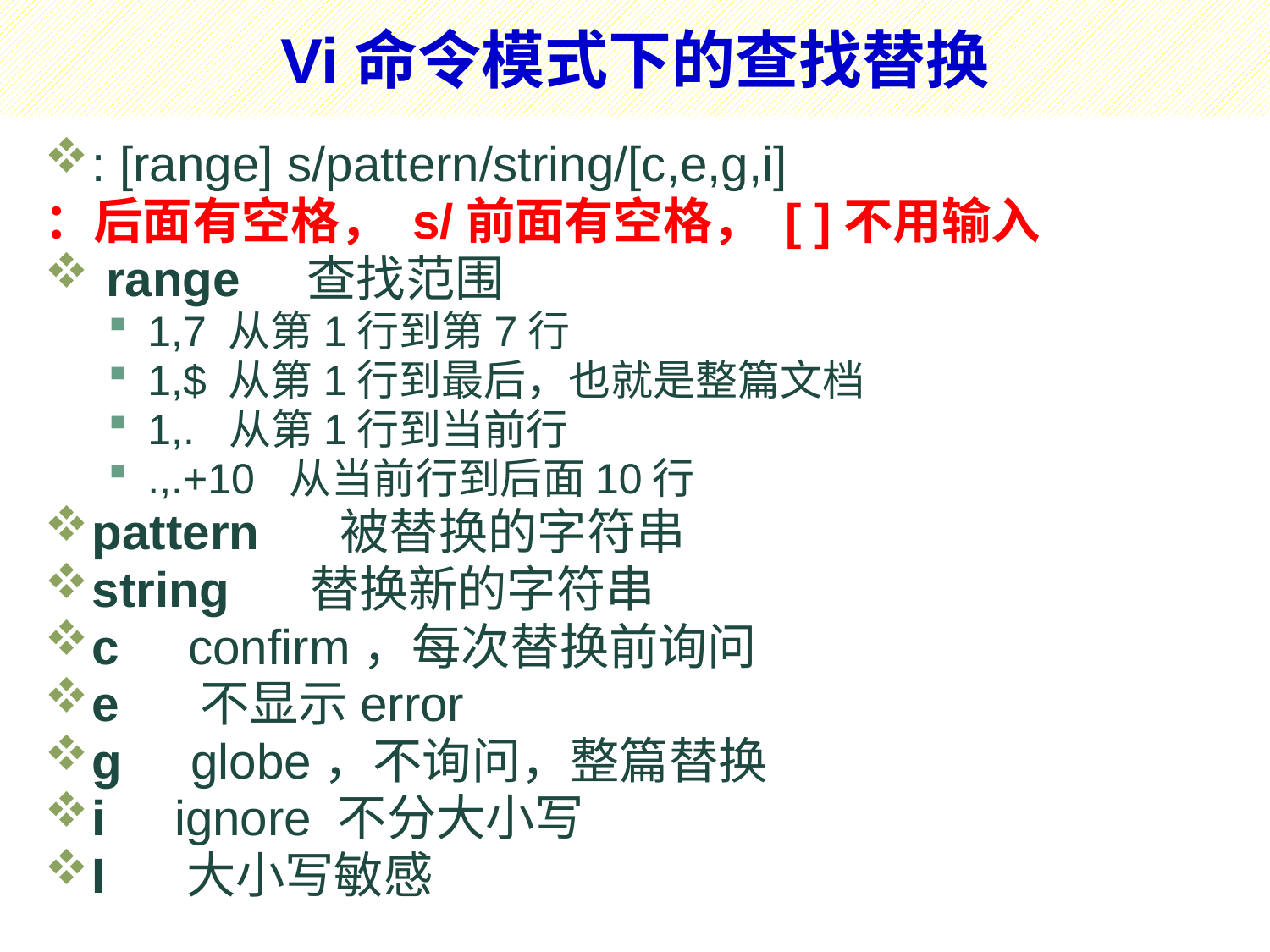

# Vi命令模式下的查找替换
: [range] s/pattern/string/[c,e,g,i]
：后面有空格， s/前面有空格， [ ]不用输入
 range    查找范围
1,7 从第1行到第7行
1,$ 从第1行到最后，也就是整篇文档
1,.  从第1行到当前行
.,.+10  从当前行到后面10行
pattern     被替换的字符串
string     替换新的字符串
c     confirm，每次替换前询问
e     不显示error
g     globe，不询问，整篇替换
i     ignore 不分大小写
I     大小写敏感